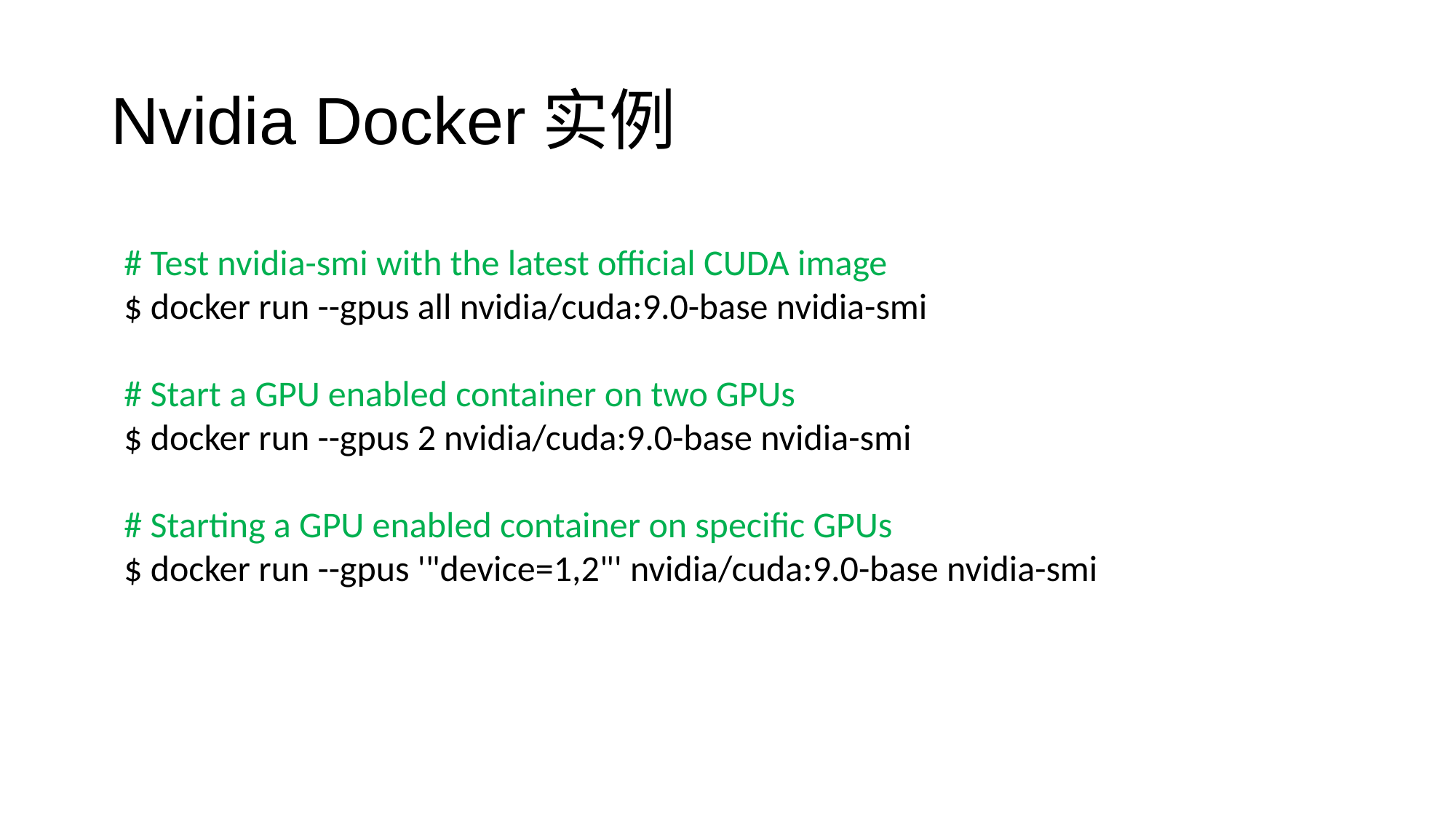

# Nvidia Docker实例
# Test nvidia-smi with the latest official CUDA image
$ docker run --gpus all nvidia/cuda:9.0-base nvidia-smi

# Start a GPU enabled container on two GPUs
$ docker run --gpus 2 nvidia/cuda:9.0-base nvidia-smi

# Starting a GPU enabled container on specific GPUs
$ docker run --gpus '"device=1,2"' nvidia/cuda:9.0-base nvidia-smi